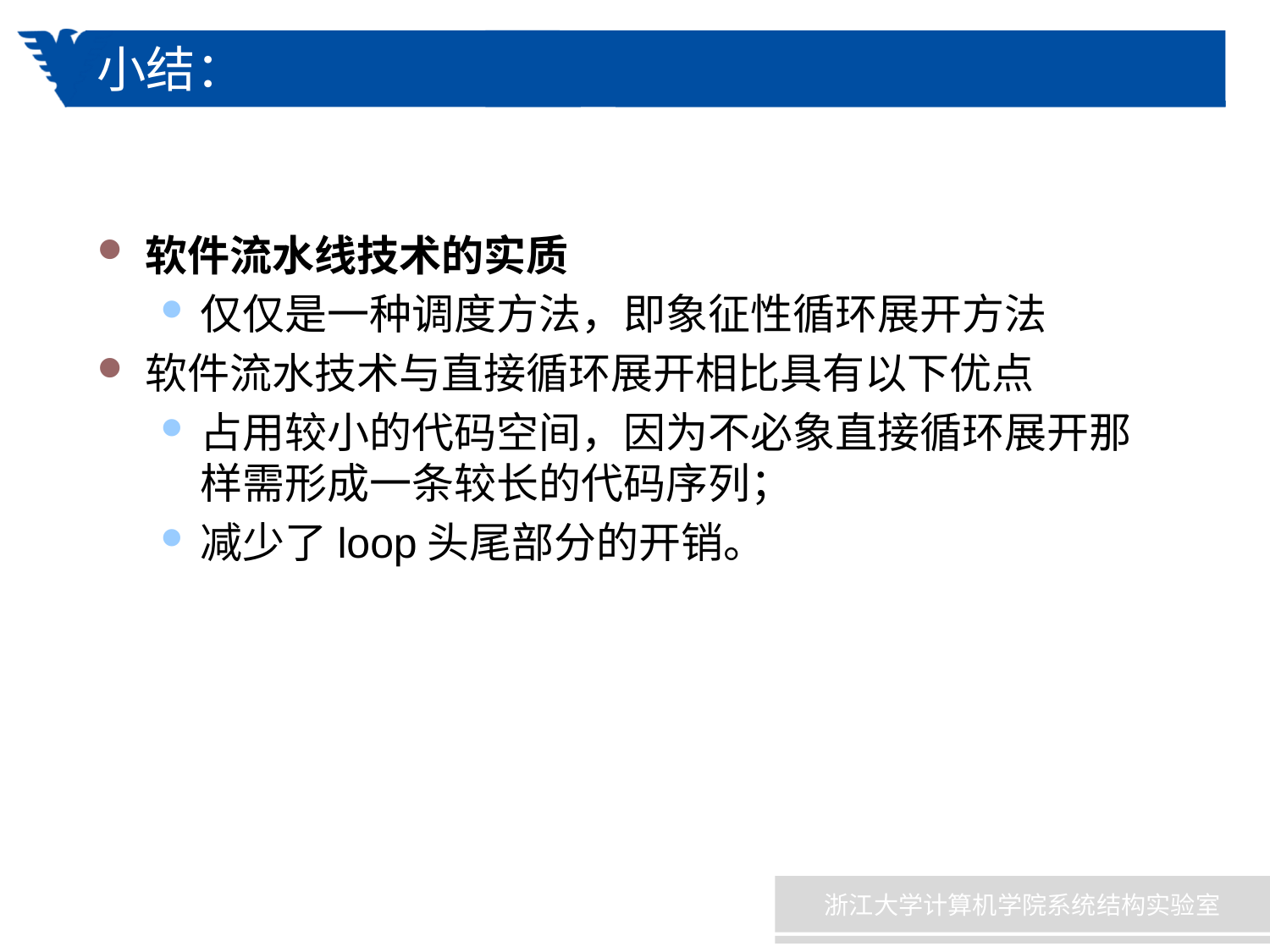

# 小结：
软件流水线技术的实质
仅仅是一种调度方法，即象征性循环展开方法
软件流水技术与直接循环展开相比具有以下优点
占用较小的代码空间，因为不必象直接循环展开那样需形成一条较长的代码序列；
减少了loop头尾部分的开销。